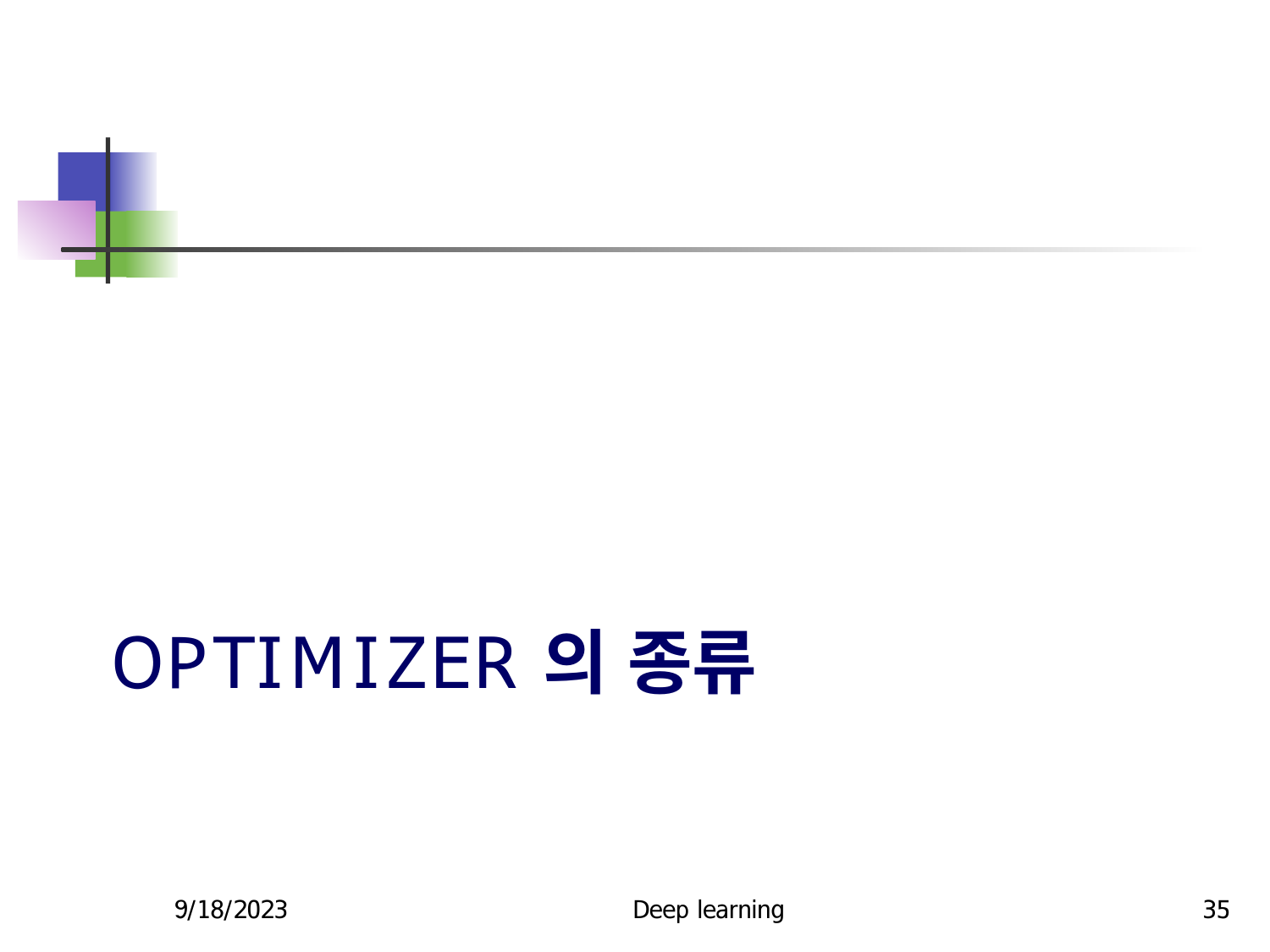

# Optimizer의 종류
9/18/2023
Deep learning
35